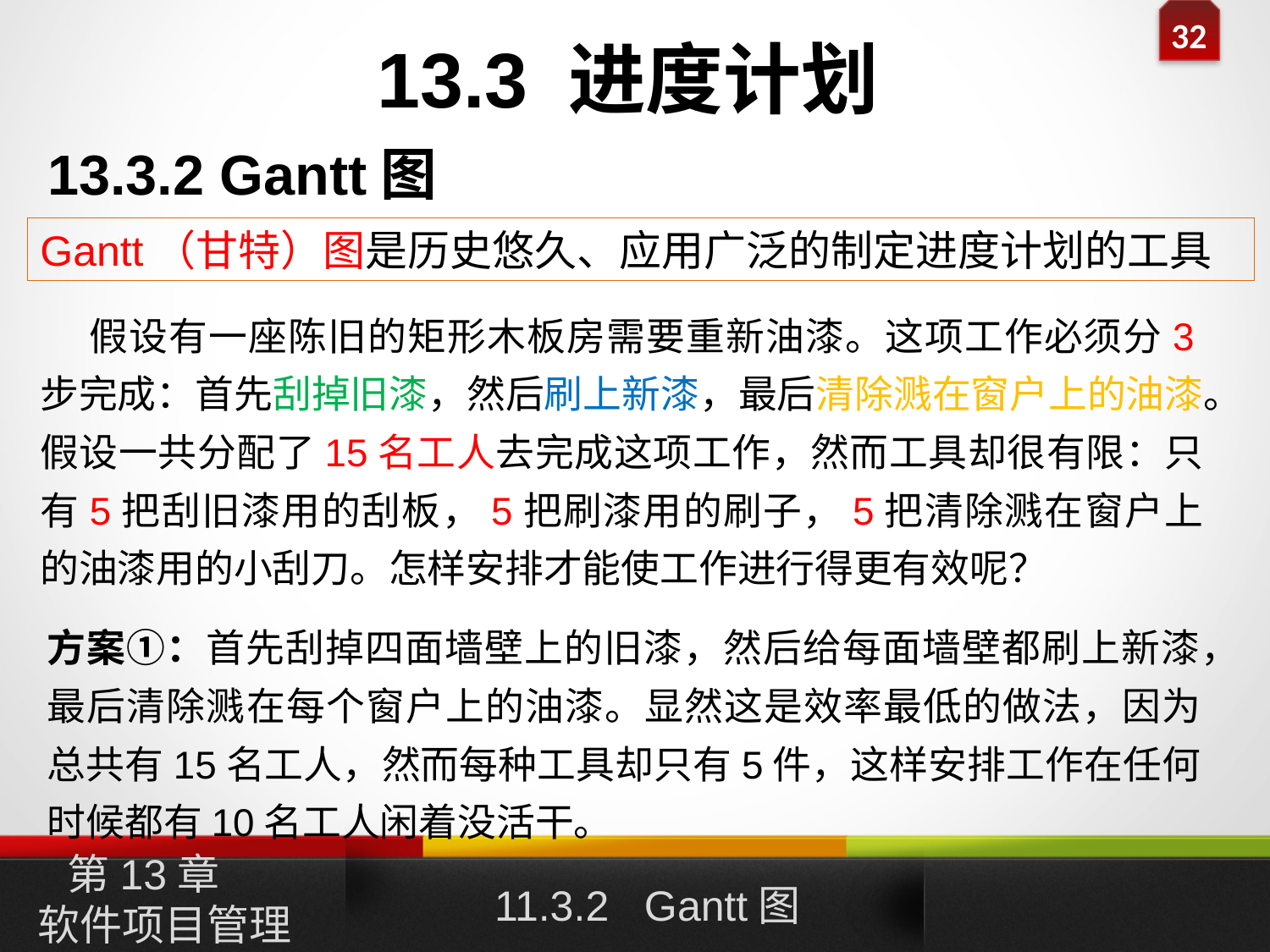

13.3 进度计划
13.3.2 Gantt图
Gantt（甘特）图是历史悠久、应用广泛的制定进度计划的工具
    假设有一座陈旧的矩形木板房需要重新油漆。这项工作必须分3步完成：首先刮掉旧漆，然后刷上新漆，最后清除溅在窗户上的油漆。假设一共分配了15名工人去完成这项工作，然而工具却很有限：只有5把刮旧漆用的刮板，5把刷漆用的刷子，5把清除溅在窗户上的油漆用的小刮刀。怎样安排才能使工作进行得更有效呢？
方案①：首先刮掉四面墙壁上的旧漆，然后给每面墙壁都刷上新漆，最后清除溅在每个窗户上的油漆。显然这是效率最低的做法，因为总共有15名工人，然而每种工具却只有5件，这样安排工作在任何时候都有10名工人闲着没活干。
第13章
软件项目管理
11.3.2   Gantt图